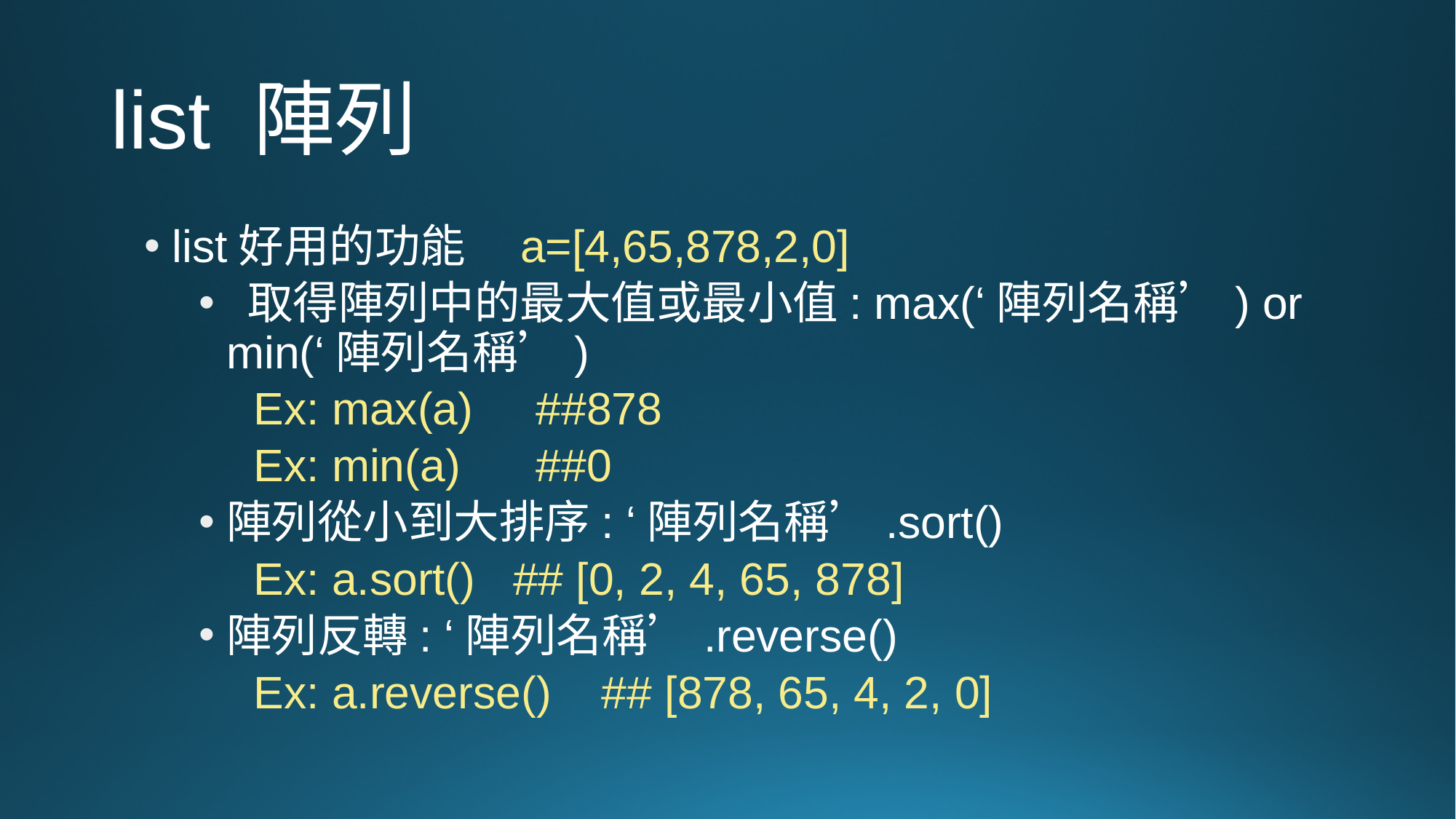

# list 陣列
list好用的功能	 a=[4,65,878,2,0]
 取得陣列中的最大值或最小值: max(‘陣列名稱’) or min(‘陣列名稱’)
Ex: max(a)     ##878
Ex: min(a)      ##0
陣列從小到大排序: ‘陣列名稱’.sort()
Ex: a.sort()   ## [0, 2, 4, 65, 878]
陣列反轉: ‘陣列名稱’.reverse()
Ex: a.reverse()    ## [878, 65, 4, 2, 0]